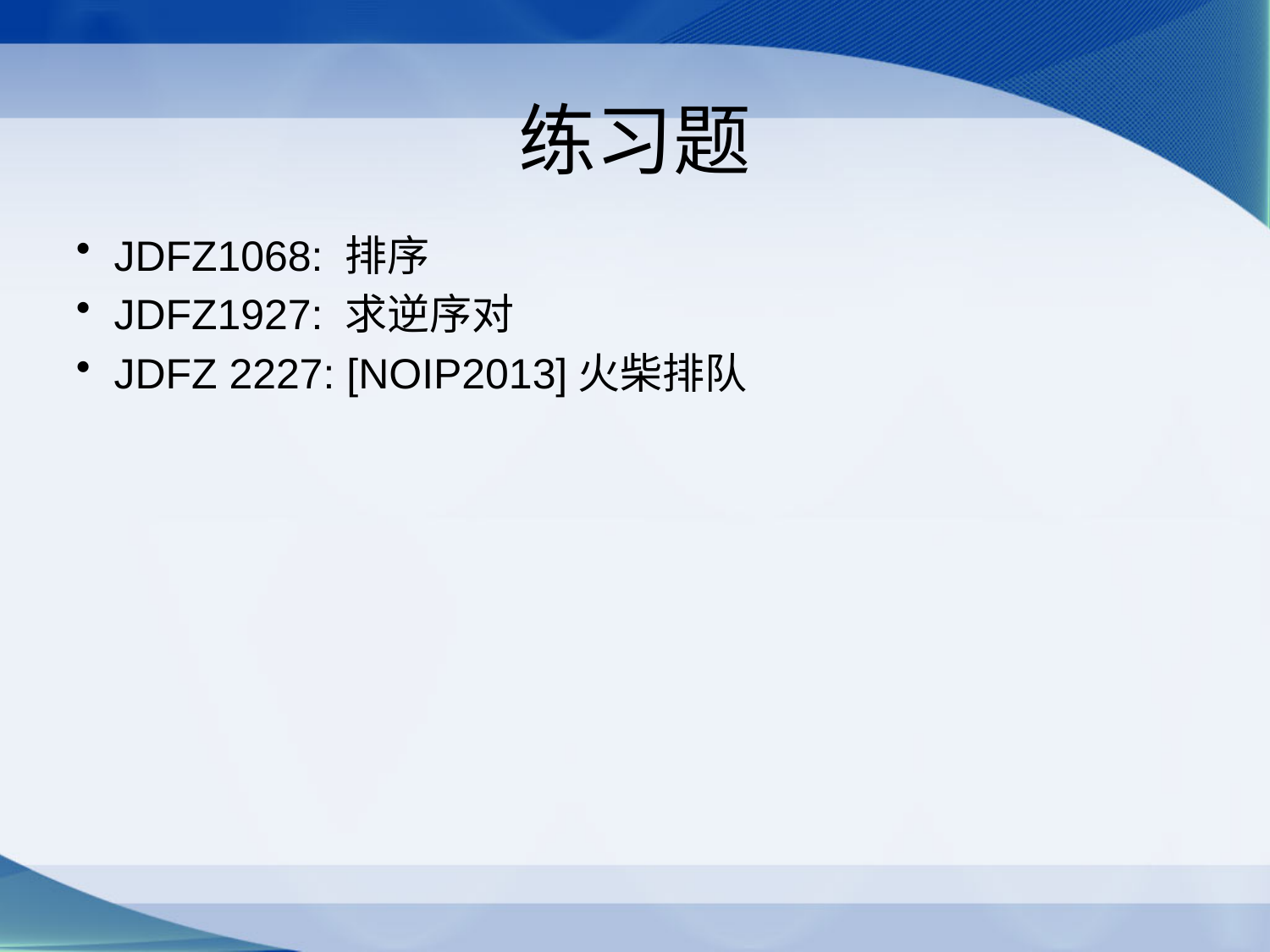

# 练习题
JDFZ1068: 排序
JDFZ1927: 求逆序对
JDFZ 2227: [NOIP2013]火柴排队